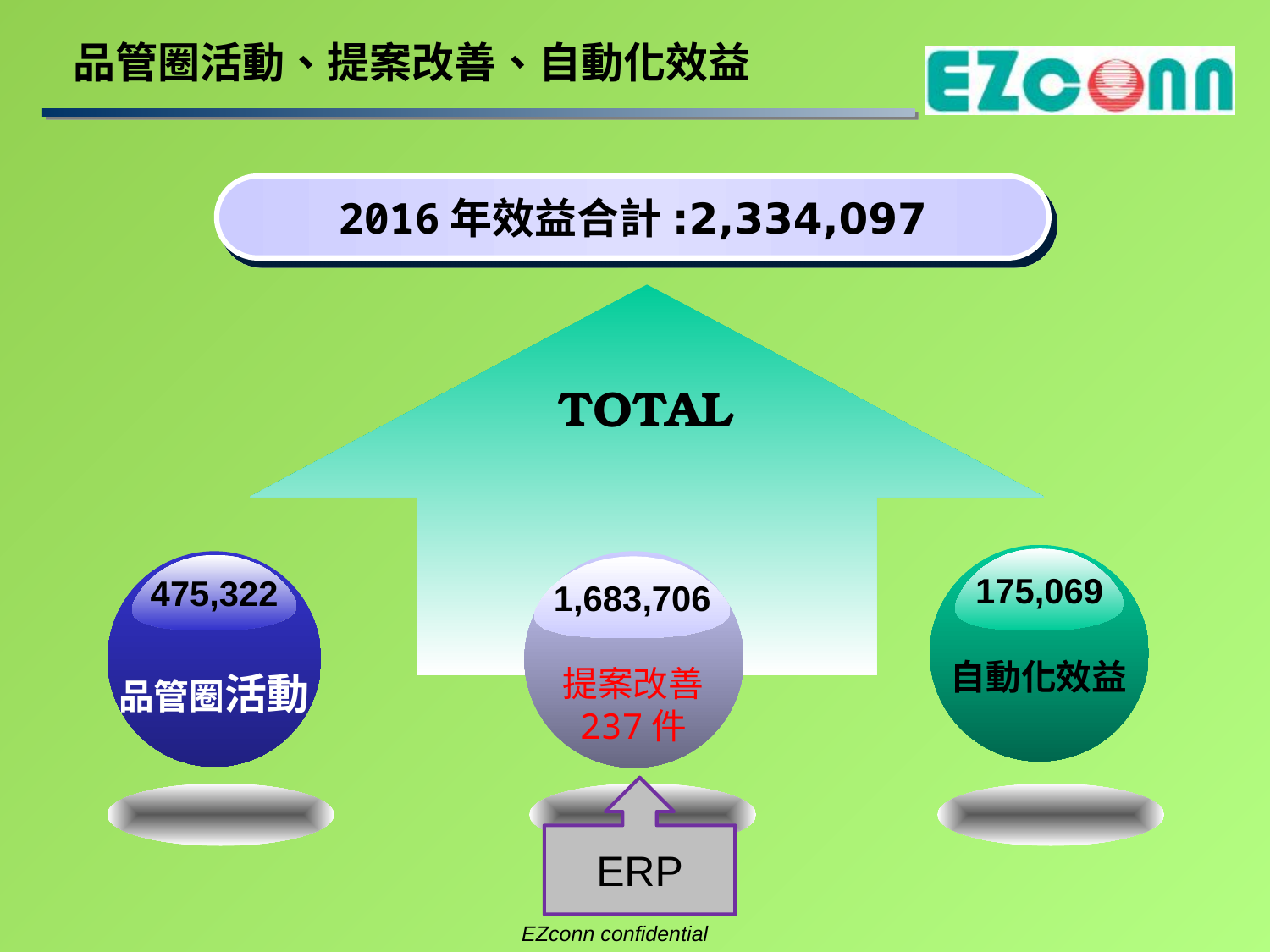

品管圈活動、提案改善、自動化效益
2016年效益合計:2,334,097

TOTAL

175,069
自動化效益

475,322
品管圈活動

1,683,706
提案改善
237件

ERP